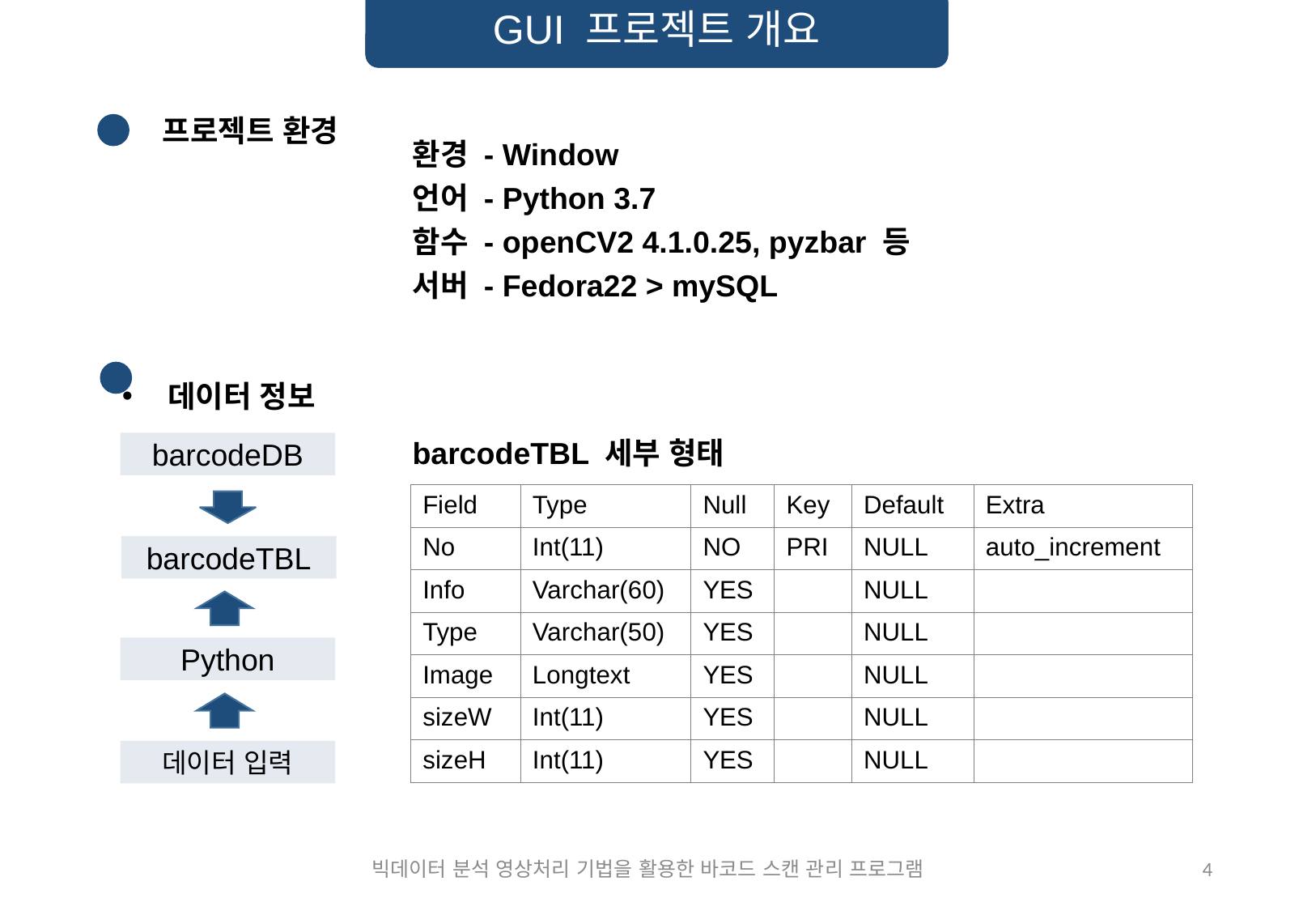

GUI 프로젝트 개요
프로젝트 환경

환경 - Window
언어 - Python 3.7
함수 - openCV2 4.1.0.25, pyzbar 등
서버 - Fedora22 > mySQL
데이터 정보

barcodeTBL 세부 형태
barcodeDB

| Field | Type | Null | Key | Default | Extra |
| --- | --- | --- | --- | --- | --- |
| No | Int(11) | NO | PRI | NULL | auto\_increment |
| Info | Varchar(60) | YES |  | NULL |  |
| Type | Varchar(50) | YES |  | NULL |  |
| Image | Longtext | YES |  | NULL |  |
| sizeW | Int(11) | YES |  | NULL |  |
| sizeH | Int(11) | YES |  | NULL |  |
barcodeTBL

Python

데이터 입력
빅데이터 분석 영상처리 기법을 활용한 바코드 스캔 관리 프로그램
4